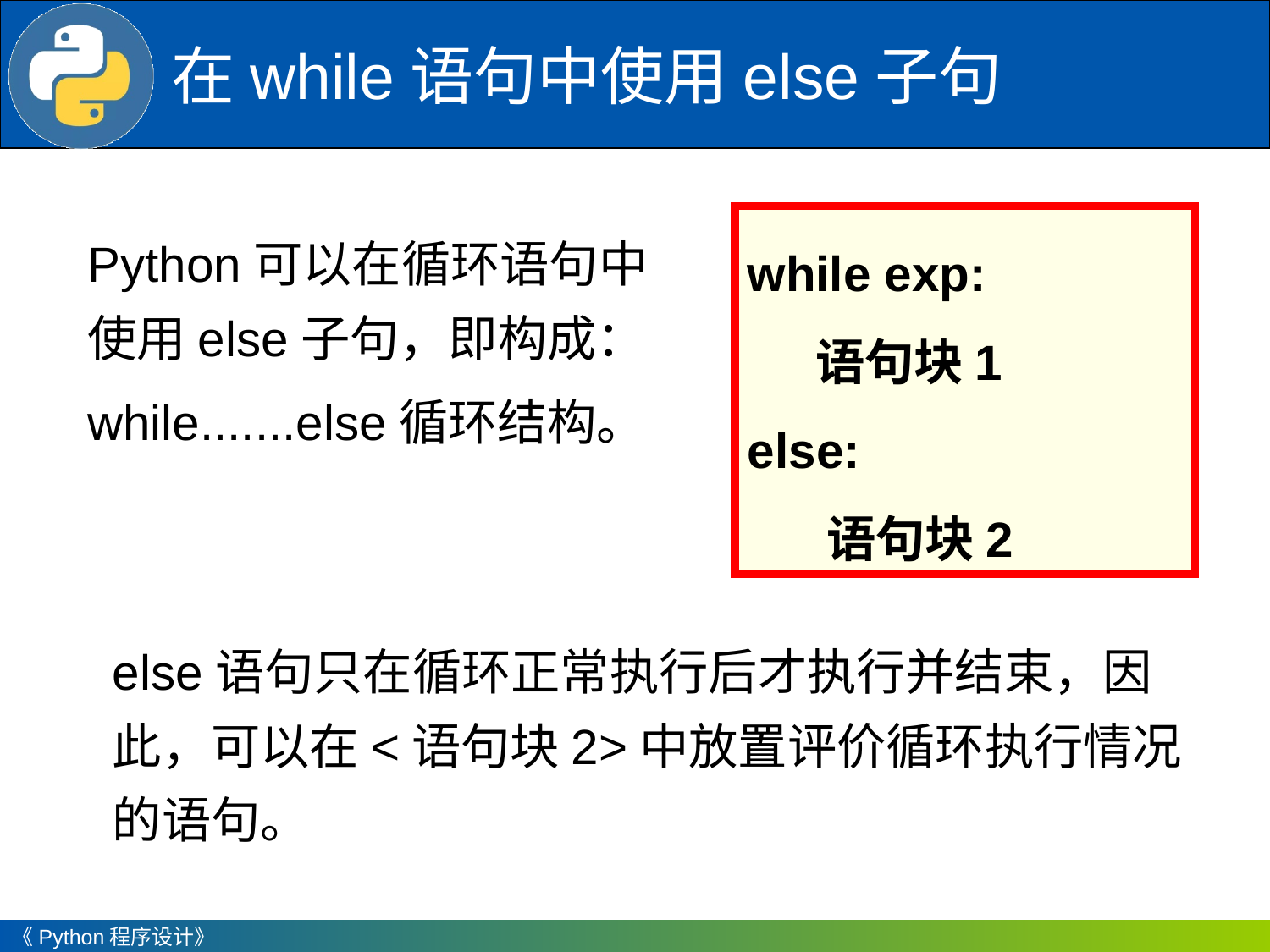

# 在while语句中使用else子句
while exp:
     语句块1
else:
      语句块2
Python可以在循环语句中使用else子句，即构成：
while.......else循环结构。
else语句只在循环正常执行后才执行并结束，因此，可以在<语句块2>中放置评价循环执行情况的语句。